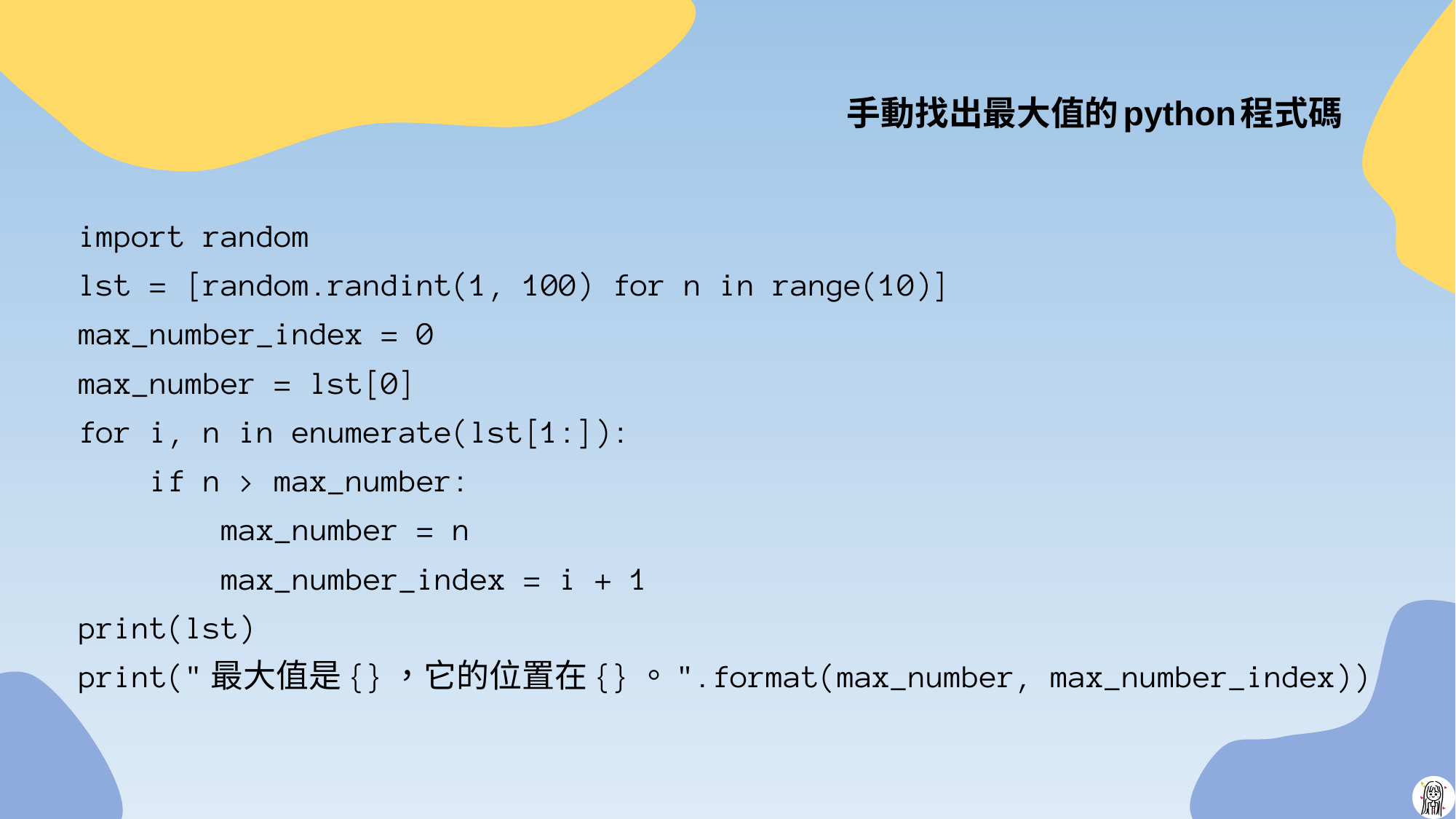

# 手動找出最大值的python程式碼
import random
lst = [random.randint(1, 100) for n in range(10)]
max_number_index = 0
max_number = lst[0]
for i, n in enumerate(lst[1:]):
    if n > max_number:
        max_number = n
        max_number_index = i + 1
print(lst)
print("最大值是{}，它的位置在{}。".format(max_number, max_number_index))
16